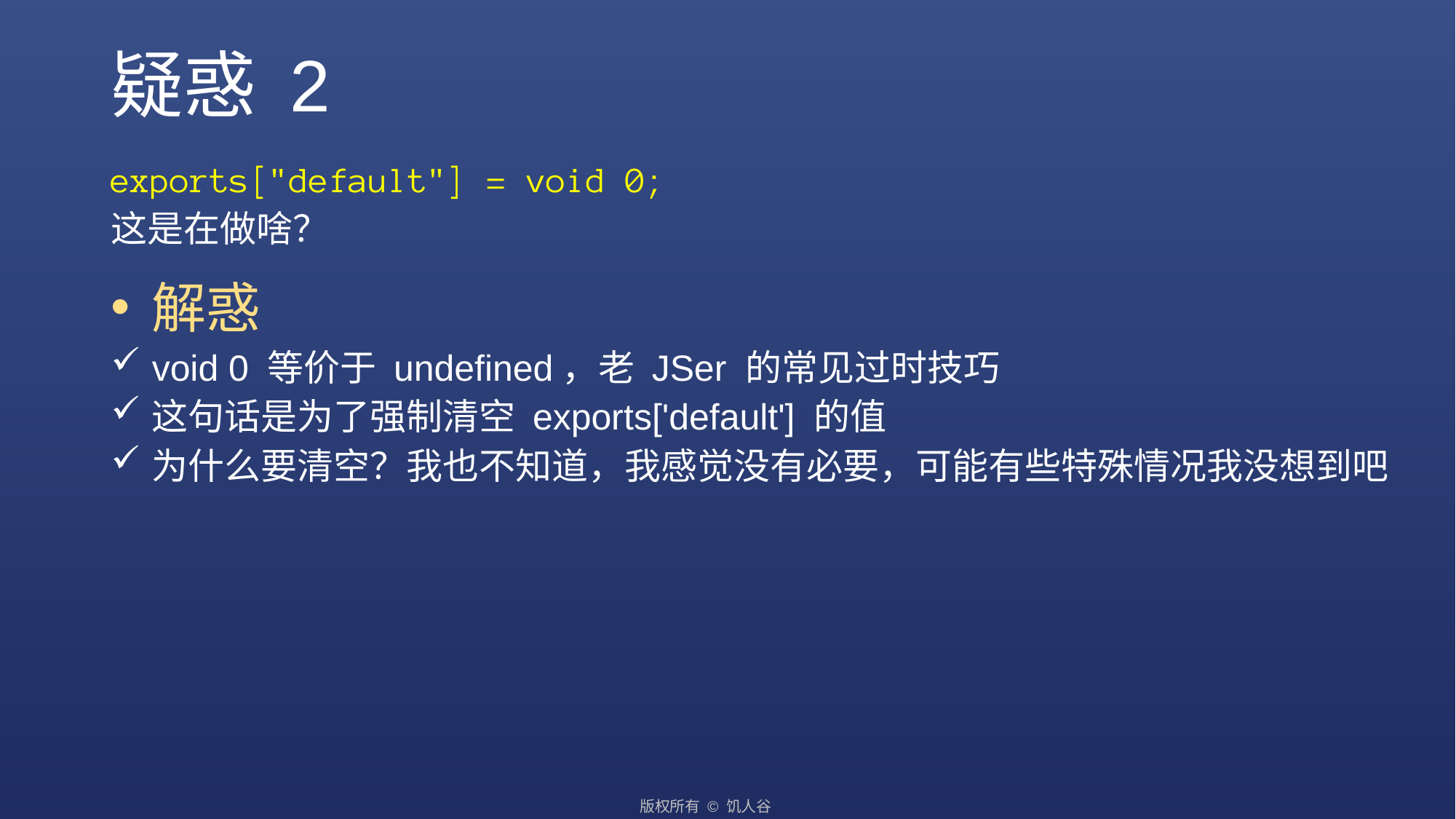

# 疑惑 2
exports["default"] = void 0;
这是在做啥？
解惑
void 0 等价于 undefined，老 JSer 的常见过时技巧
这句话是为了强制清空 exports['default'] 的值
为什么要清空？我也不知道，我感觉没有必要，可能有些特殊情况我没想到吧